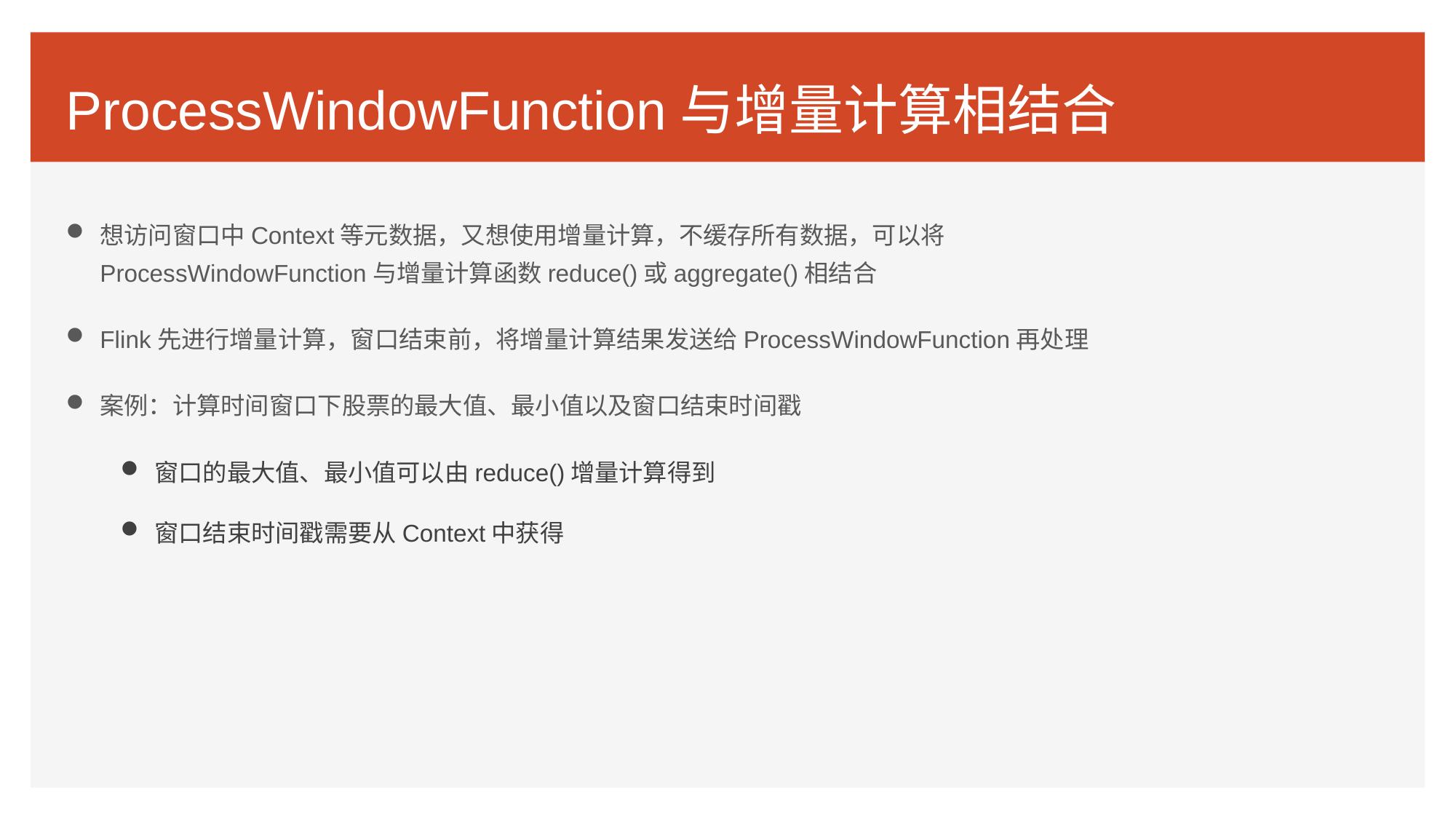

# ProcessWindowFunction与增量计算相结合
想访问窗口中Context等元数据，又想使用增量计算，不缓存所有数据，可以将ProcessWindowFunction与增量计算函数reduce()或aggregate()相结合
Flink先进行增量计算，窗口结束前，将增量计算结果发送给ProcessWindowFunction再处理
案例：计算时间窗口下股票的最大值、最小值以及窗口结束时间戳
窗口的最大值、最小值可以由reduce()增量计算得到
窗口结束时间戳需要从Context中获得